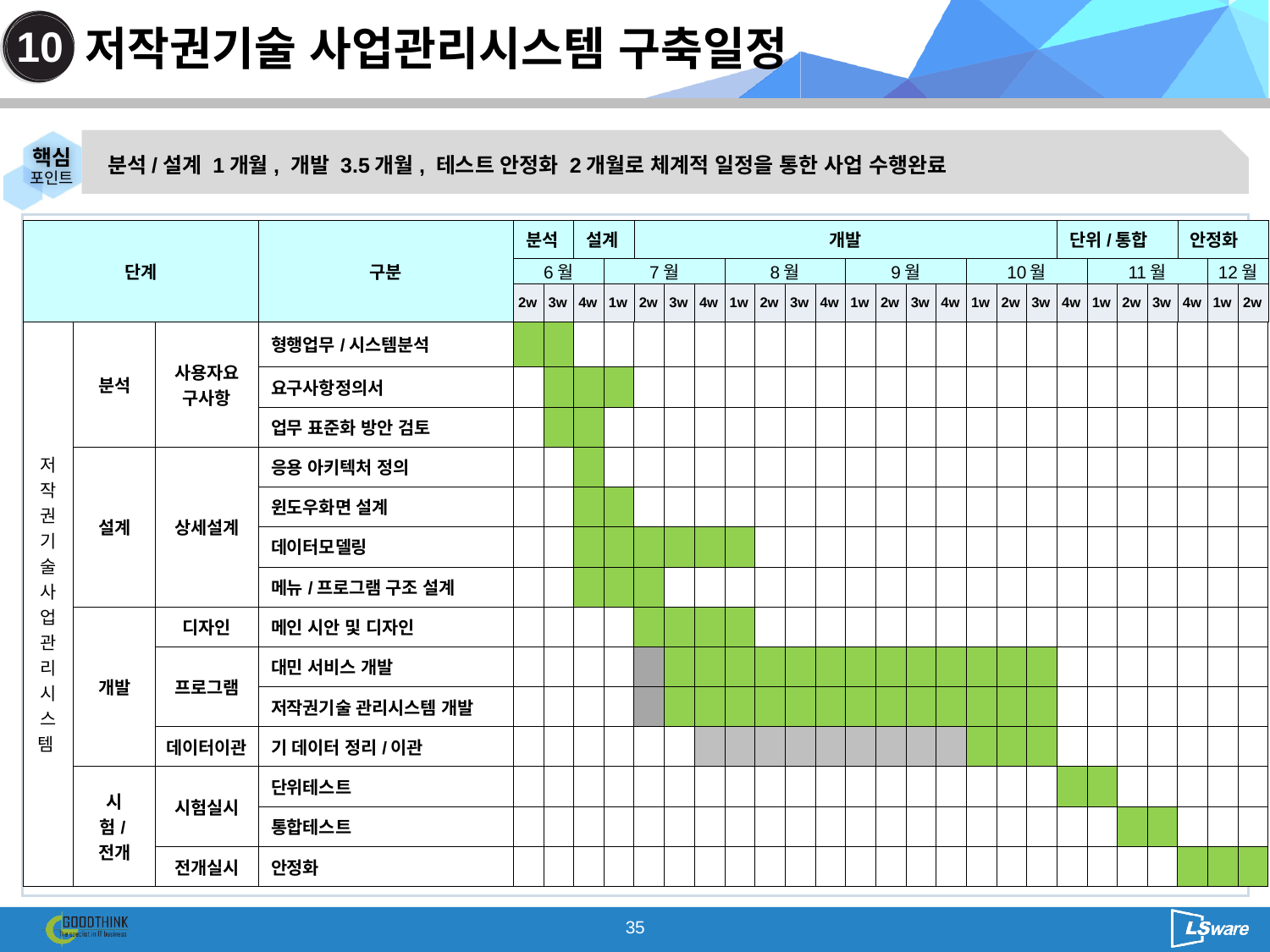

# 저작권기술 사업관리시스템 구축일정
10
분석/설계 1개월, 개발 3.5개월, 테스트 안정화 2개월로 체계적 일정을 통한 사업 수행완료
| 단계 |  |  | 구분 | 분석 |  | 설계 |  | 개발 |  |  |  |  |  |  |  |  |  |  |  |  |  | 단위/통합 |  |  |  | 안정화 |  |  |
| --- | --- | --- | --- | --- | --- | --- | --- | --- | --- | --- | --- | --- | --- | --- | --- | --- | --- | --- | --- | --- | --- | --- | --- | --- | --- | --- | --- | --- |
|  |  |  |  | 6월 |  |  | 7월 |  |  |  | 8월 |  |  |  | 9월 |  |  |  | 10월 |  |  |  | 11월 |  |  |  | 12월 |  |
|  |  |  |  | 2w | 3w | 4w | 1w | 2w | 3w | 4w | 1w | 2w | 3w | 4w | 1w | 2w | 3w | 4w | 1w | 2w | 3w | 4w | 1w | 2w | 3w | 4w | 1w | 2w |
| 저작권기술 사업관리시스템 | 분석 | 사용자요구사항 | 형행업무/시스템분석 |  |  |  |  |  |  |  |  |  |  |  |  |  |  |  |  |  |  |  |  |  |  |  |  |  |
|  |  |  | 요구사항정의서 |  |  |  |  |  |  |  |  |  |  |  |  |  |  |  |  |  |  |  |  |  |  |  |  |  |
|  |  |  | 업무 표준화 방안 검토 |  |  |  |  |  |  |  |  |  |  |  |  |  |  |  |  |  |  |  |  |  |  |  |  |  |
|  | 설계 | 상세설계 | 응용 아키텍처 정의 |  |  |  |  |  |  |  |  |  |  |  |  |  |  |  |  |  |  |  |  |  |  |  |  |  |
|  |  |  | 윈도우화면 설계 |  |  |  |  |  |  |  |  |  |  |  |  |  |  |  |  |  |  |  |  |  |  |  |  |  |
|  |  |  | 데이터모델링 |  |  |  |  |  |  |  |  |  |  |  |  |  |  |  |  |  |  |  |  |  |  |  |  |  |
|  |  |  | 메뉴/프로그램 구조 설계 |  |  |  |  |  |  |  |  |  |  |  |  |  |  |  |  |  |  |  |  |  |  |  |  |  |
|  | 개발 | 디자인 | 메인 시안 및 디자인 |  |  |  |  |  |  |  |  |  |  |  |  |  |  |  |  |  |  |  |  |  |  |  |  |  |
|  |  | 프로그램 | 대민 서비스 개발 |  |  |  |  |  |  |  |  |  |  |  |  |  |  |  |  |  |  |  |  |  |  |  |  |  |
|  |  |  | 저작권기술 관리시스템 개발 |  |  |  |  |  |  |  |  |  |  |  |  |  |  |  |  |  |  |  |  |  |  |  |  |  |
|  |  | 데이터이관 | 기 데이터 정리/이관 |  |  |  |  |  |  |  |  |  |  |  |  |  |  |  |  |  |  |  |  |  |  |  |  |  |
|  | 시험/전개 | 시험실시 | 단위테스트 |  |  |  |  |  |  |  |  |  |  |  |  |  |  |  |  |  |  |  |  |  |  |  |  |  |
|  |  |  | 통합테스트 |  |  |  |  |  |  |  |  |  |  |  |  |  |  |  |  |  |  |  |  |  |  |  |  |  |
|  |  | 전개실시 | 안정화 |  |  |  |  |  |  |  |  |  |  |  |  |  |  |  |  |  |  |  |  |  |  |  |  |  |